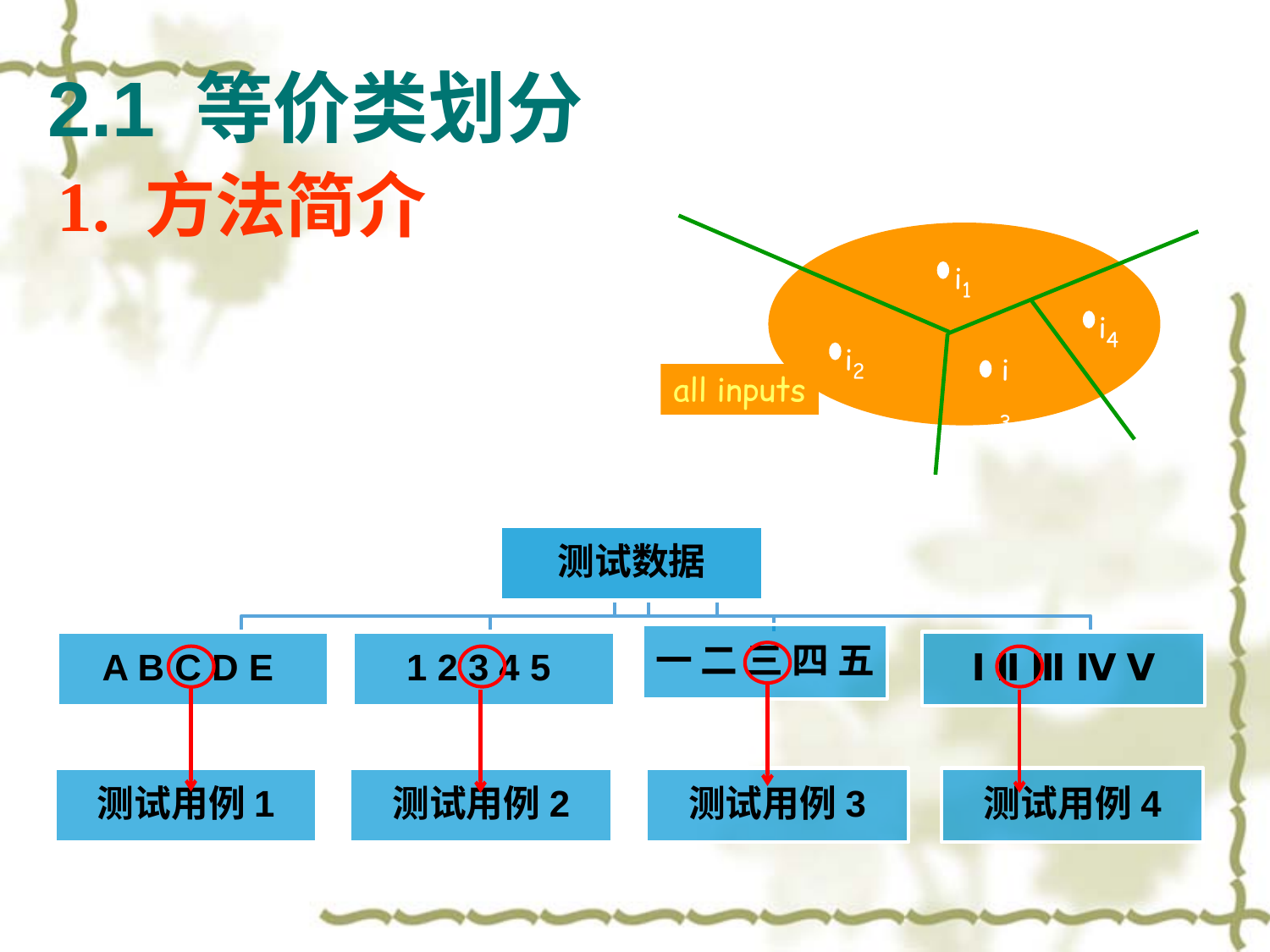

# 2.1 等价类划分
1. 方法简介

all inputs
i1

i4

i2

i3

测试数据

一 二 三 四 五
A B C D E
1 2 3 4 5
Ⅰ Ⅱ Ⅲ Ⅳ Ⅴ

测试用例1
测试用例2
测试用例3
测试用例4